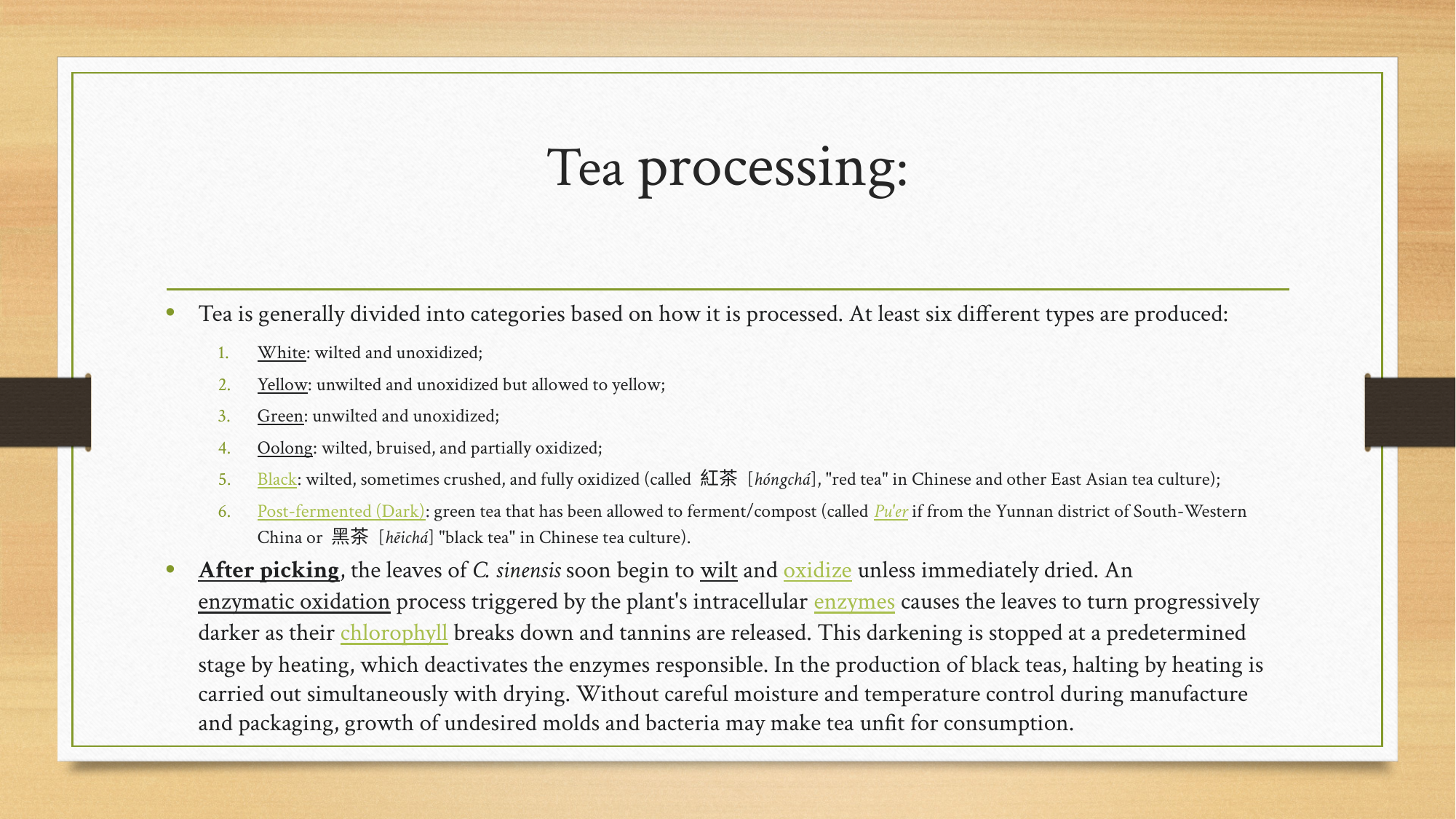

# Tea processing:
Tea is generally divided into categories based on how it is processed. At least six different types are produced:
White: wilted and unoxidized;
Yellow: unwilted and unoxidized but allowed to yellow;
Green: unwilted and unoxidized;
Oolong: wilted, bruised, and partially oxidized;
Black: wilted, sometimes crushed, and fully oxidized (called 紅茶 [hóngchá], "red tea" in Chinese and other East Asian tea culture);
Post-fermented (Dark): green tea that has been allowed to ferment/compost (called Pu'er if from the Yunnan district of South-Western China or 黑茶 [hēichá] "black tea" in Chinese tea culture).
After picking, the leaves of C. sinensis soon begin to wilt and oxidize unless immediately dried. An enzymatic oxidation process triggered by the plant's intracellular enzymes causes the leaves to turn progressively darker as their chlorophyll breaks down and tannins are released. This darkening is stopped at a predetermined stage by heating, which deactivates the enzymes responsible. In the production of black teas, halting by heating is carried out simultaneously with drying. Without careful moisture and temperature control during manufacture and packaging, growth of undesired molds and bacteria may make tea unfit for consumption.